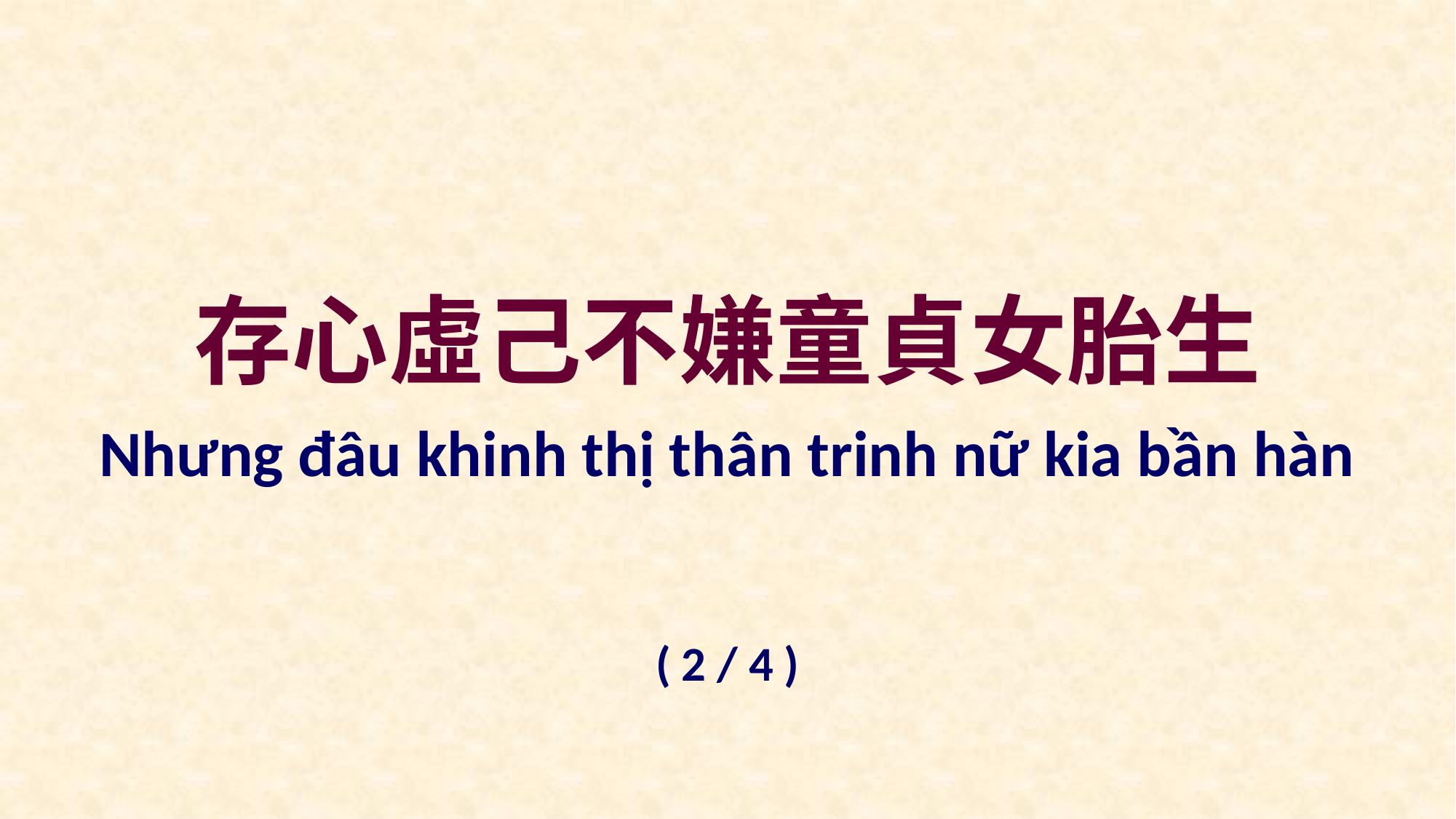

存心虛己不嫌童貞女胎生
Nhưng đâu khinh thị thân trinh nữ kia bần hàn
( 2 / 4 )